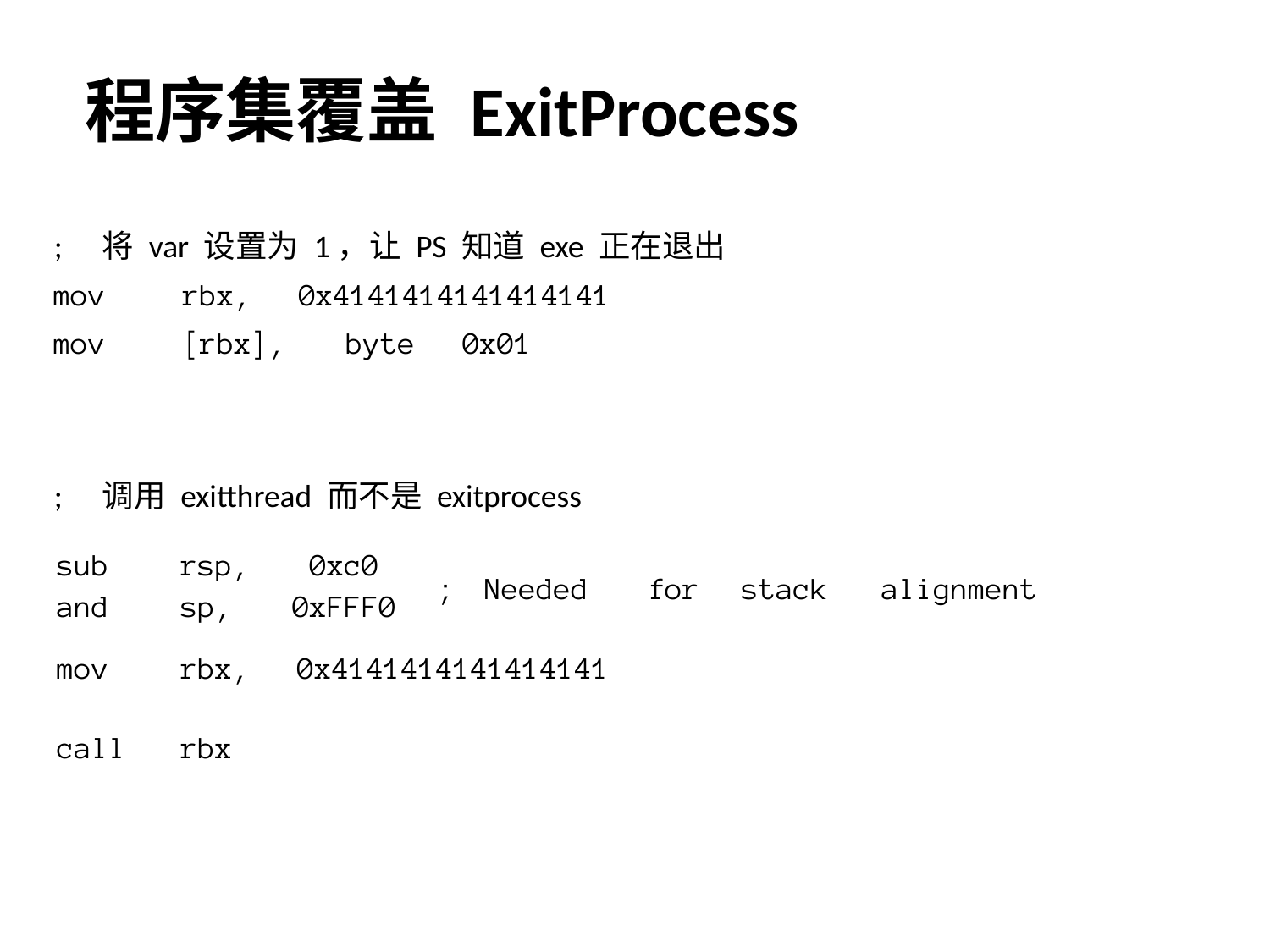

# 程序集覆盖 ExitProcess
;	将 var 设置为 1，让 PS 知道 exe 正在退出
mov	rbx,	0x4141414141414141
mov	[rbx],	byte	0x01

;	调用 exitthread 而不是 exitprocess
| sub and | rsp, sp, | 0xc0 0xFFF0 | ; | Needed | for | stack | alignment |
| --- | --- | --- | --- | --- | --- | --- | --- |
| mov | rbx, | 0x4141414141414141 |  |  |  |  |  |
| call | rbx |  |  |  |  |  |  |